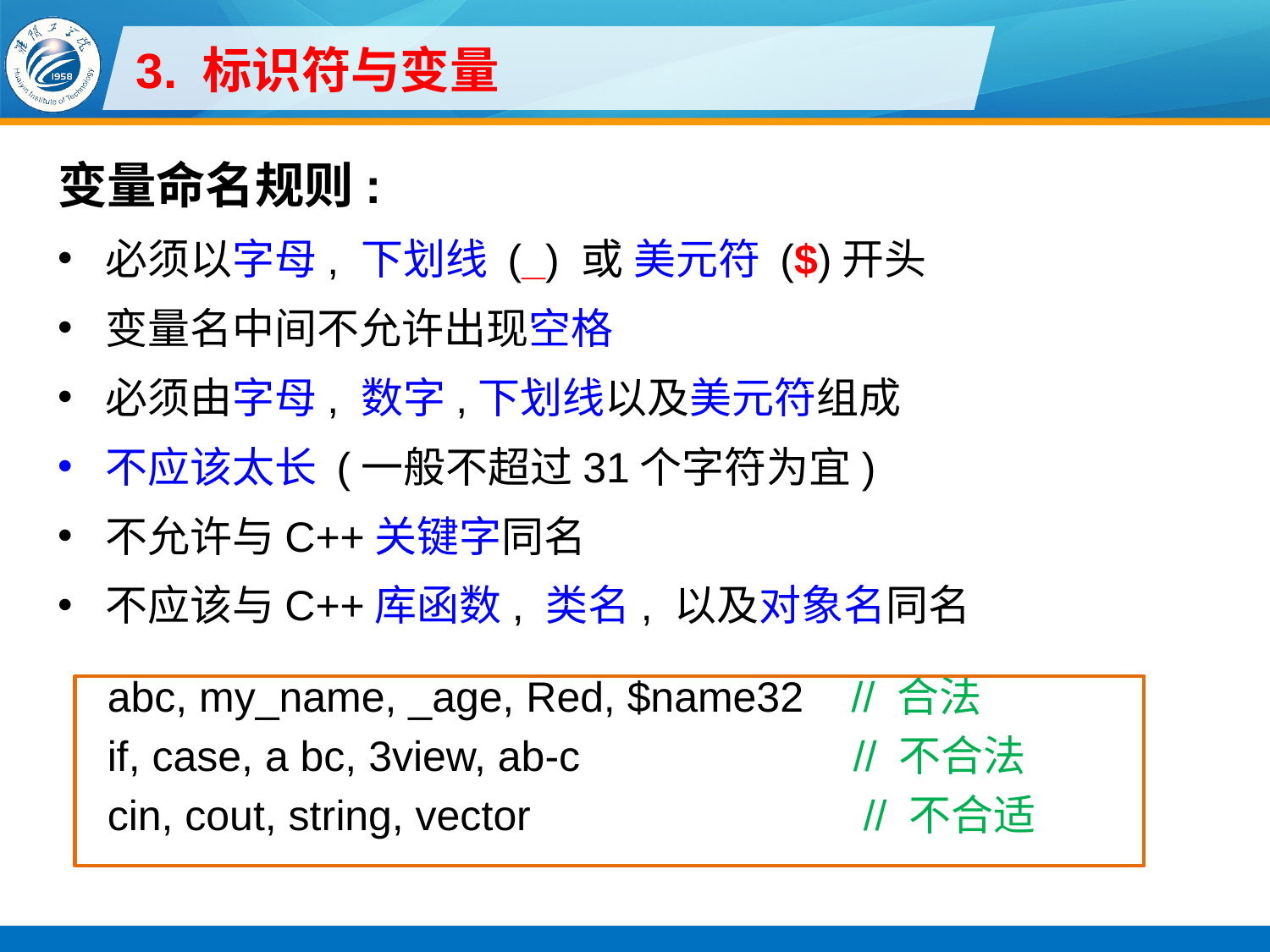

# 3. 标识符与变量
变量命名规则:
必须以字母, 下划线 (_) 或 美元符 ($)开头
变量名中间不允许出现空格
必须由字母, 数字,下划线以及美元符组成
不应该太长 (一般不超过31个字符为宜)
不允许与C++关键字同名
不应该与C++库函数, 类名, 以及对象名同名
abc, my_name, _age, Red, $name32    // 合法
if, case, a bc, 3view, ab-c                       // 不合法
cin, cout, string, vector                            // 不合适